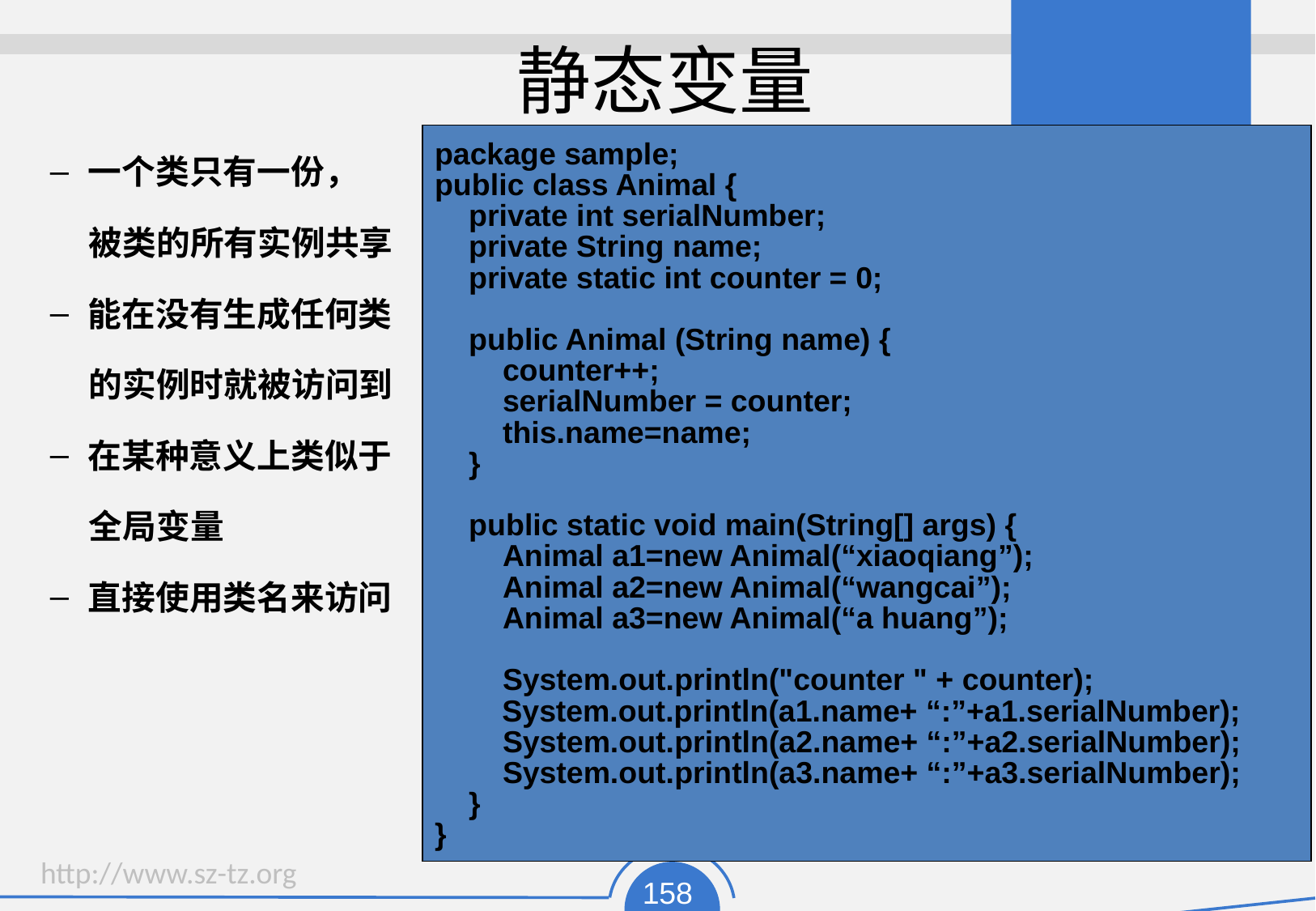

# 静态变量

package sample;
public class Animal {
    private int serialNumber;
    private String name;
    private static int counter = 0;

    public Animal (String name) {
        counter++;
        serialNumber = counter;
        this.name=name;
    }

    public static void main(String[] args) {
        Animal a1=new Animal(“xiaoqiang”);
        Animal a2=new Animal(“wangcai”);
        Animal a3=new Animal(“a huang”);

        System.out.println("counter " + counter);
         System.out.println(a1.name+ “:”+a1.serialNumber);
        System.out.println(a2.name+ “:”+a2.serialNumber);
        System.out.println(a3.name+ “:”+a3.serialNumber);
    }
}

一个类只有一份，
    被类的所有实例共享
能在没有生成任何类
    的实例时就被访问到
在某种意义上类似于
    全局变量
直接使用类名来访问